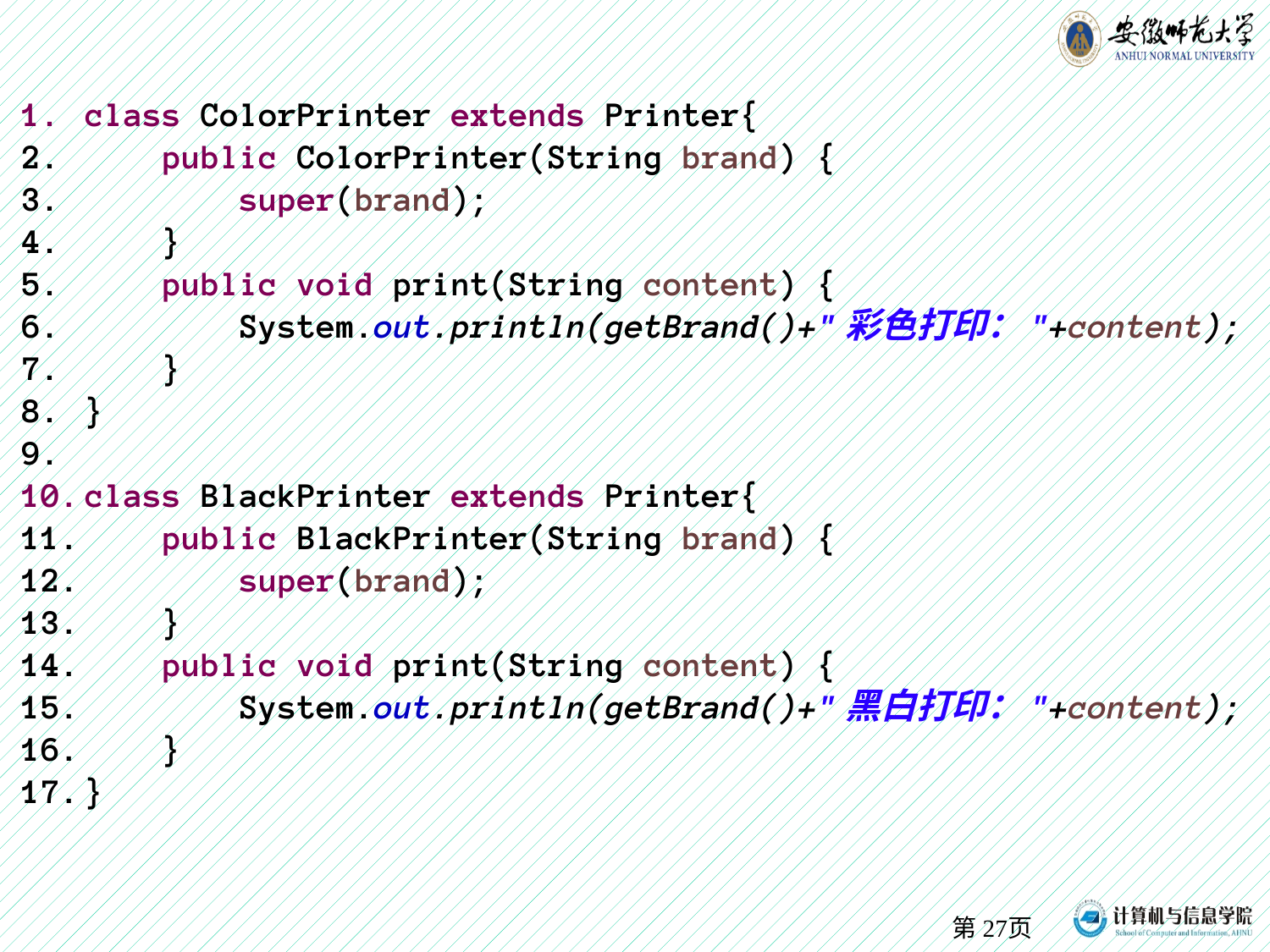

class ColorPrinter extends Printer{
    public ColorPrinter(String brand) {
        super(brand);
    }
    public void print(String content) {
        System.out.println(getBrand()+"彩色打印："+content);
    }
}

class BlackPrinter extends Printer{
    public BlackPrinter(String brand) {
        super(brand);
    }
    public void print(String content) {
        System.out.println(getBrand()+"黑白打印："+content);
    }
}

第27页